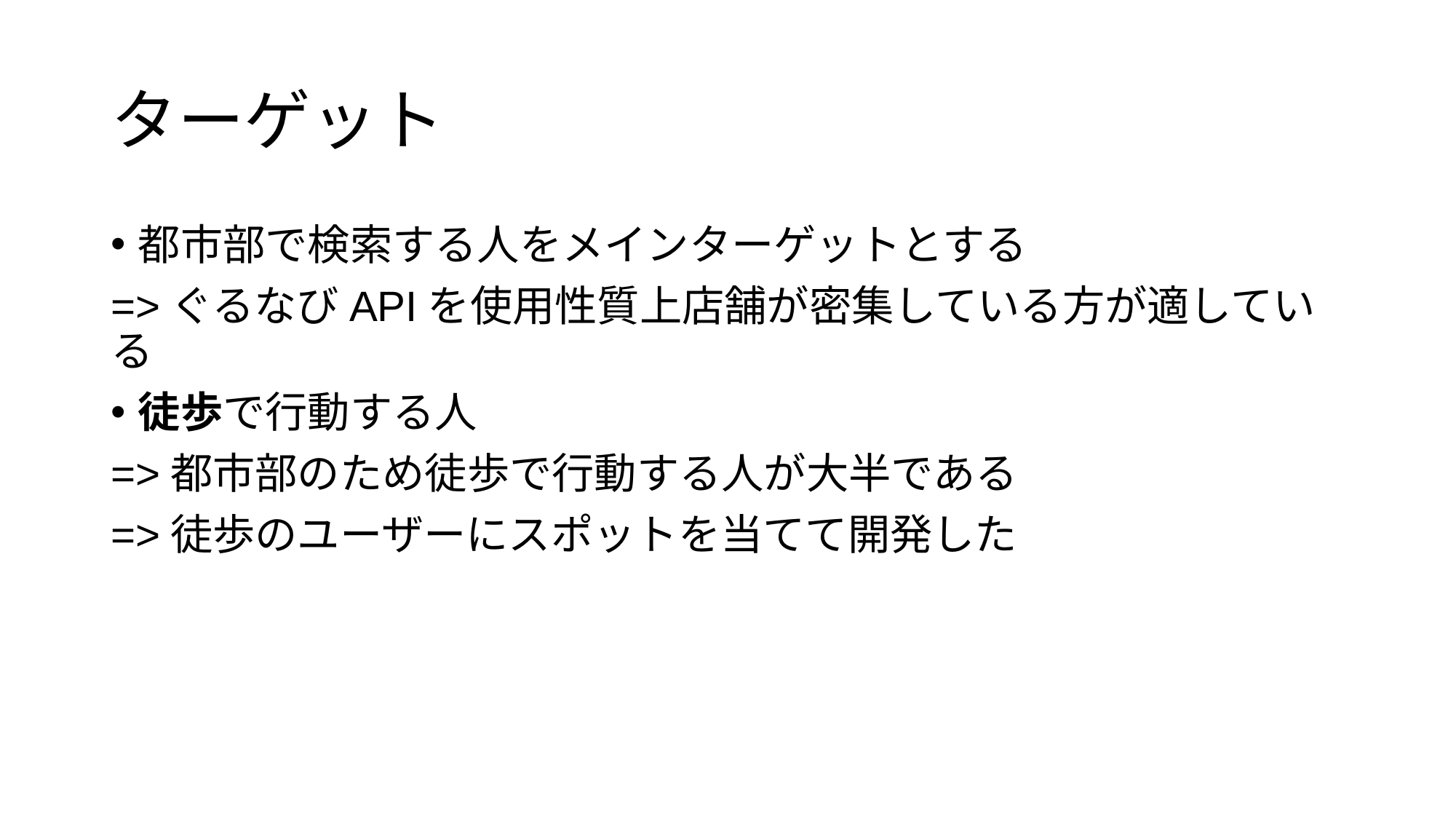

# ターゲット
都市部で検索する人をメインターゲットとする
=>ぐるなびAPIを使用性質上店舗が密集している方が適している
徒歩で行動する人
=>都市部のため徒歩で行動する人が大半である
=>徒歩のユーザーにスポットを当てて開発した